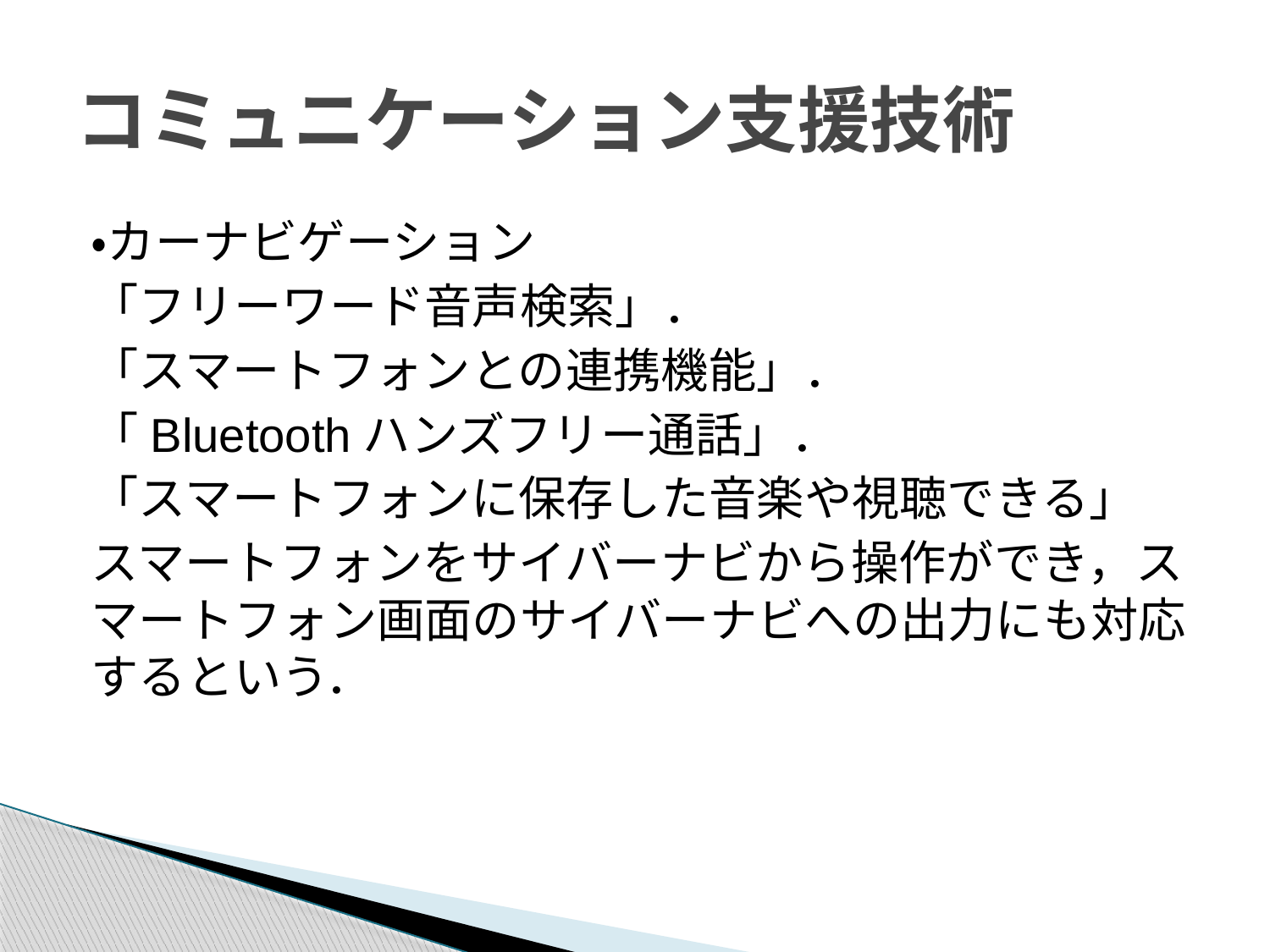

# コミュニケーション支援技術
・カーナビゲーション
「フリーワード音声検索」．
「スマートフォンとの連携機能」．
「Bluetoothハンズフリー通話」．
「スマートフォンに保存した音楽や視聴できる」
スマートフォンをサイバーナビから操作ができ，スマートフォン画面のサイバーナビへの出力にも対応するという．